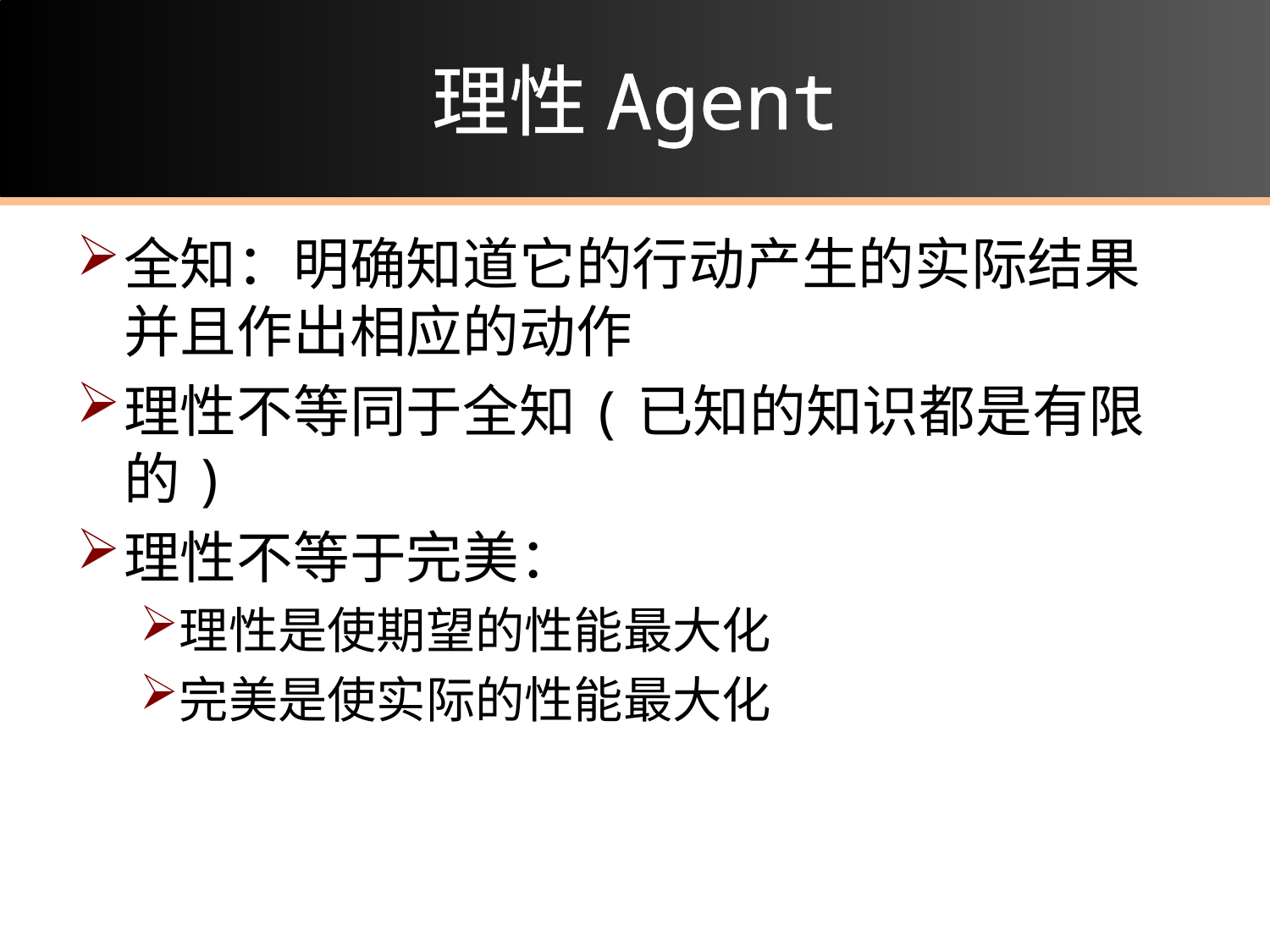

# 理性Agent
全知：明确知道它的行动产生的实际结果并且作出相应的动作
理性不等同于全知(已知的知识都是有限的)
理性不等于完美：
理性是使期望的性能最大化
完美是使实际的性能最大化